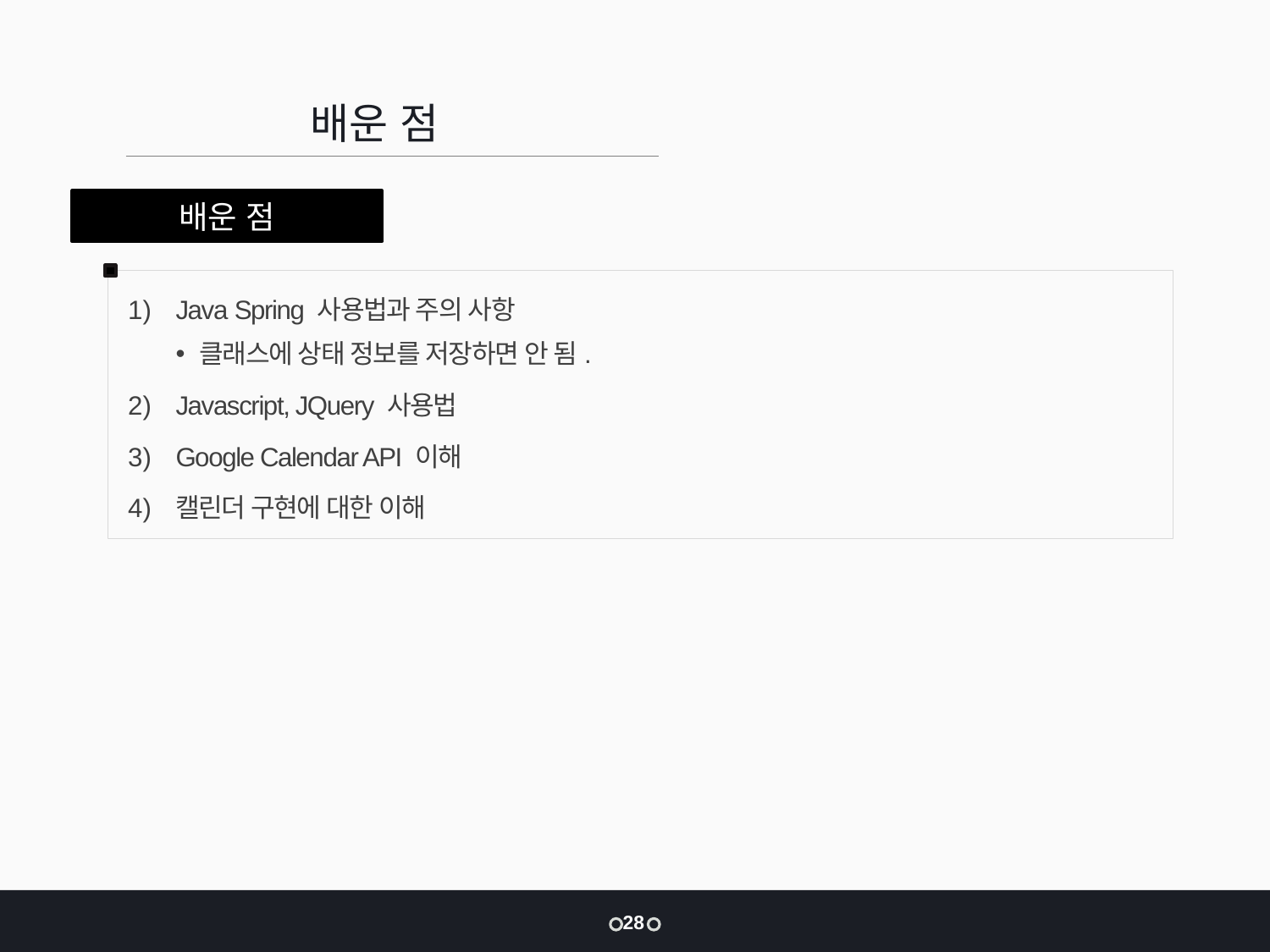

배운 점
배운 점

Java Spring 사용법과 주의 사항
클래스에 상태 정보를 저장하면 안 됨.
Javascript, JQuery 사용법
Google Calendar API 이해
캘린더 구현에 대한 이해
28